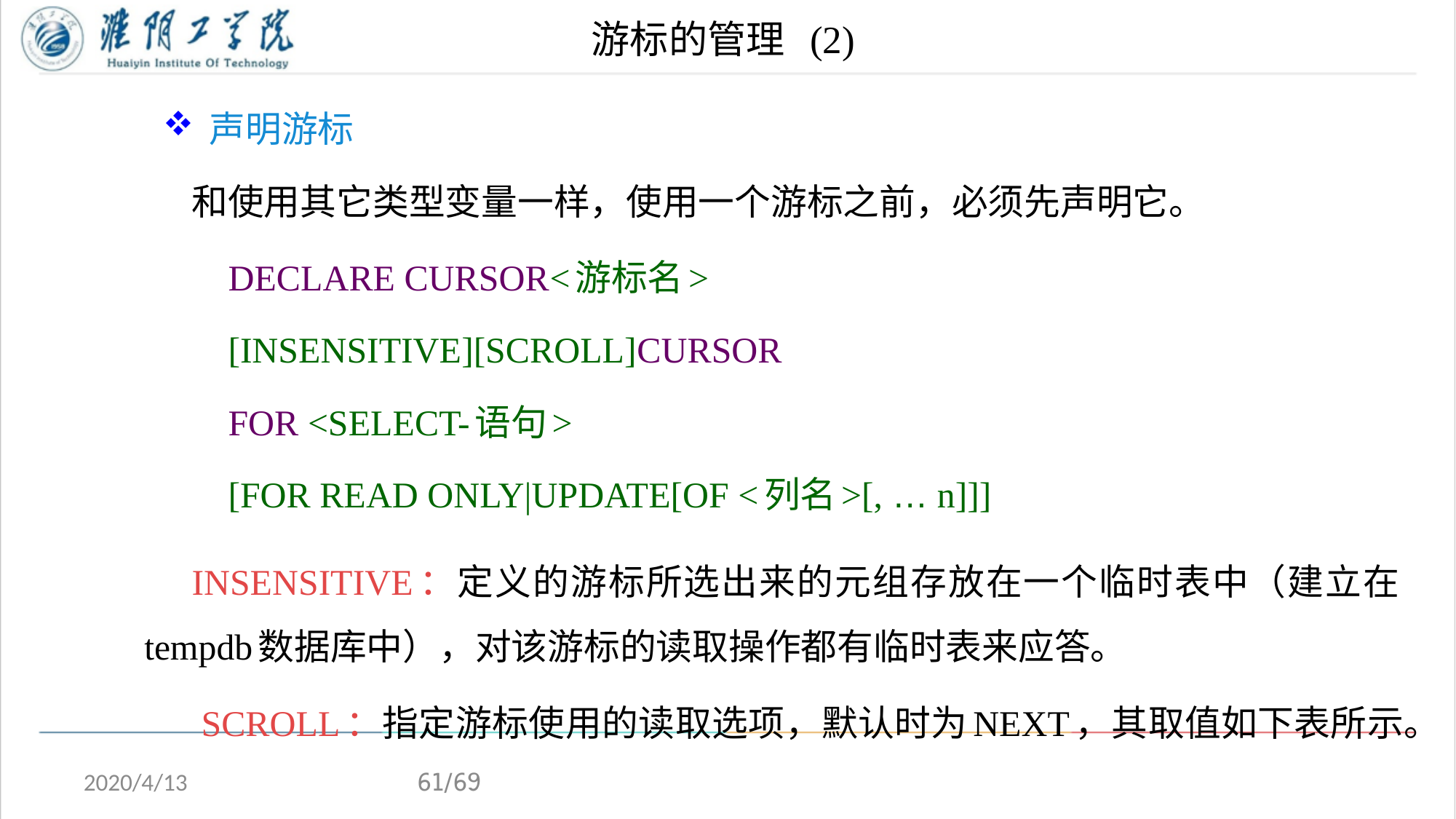

# 游标的管理 (2)
声明游标
和使用其它类型变量一样，使用一个游标之前，必须先声明它。
    DECLARE CURSOR<游标名>
    [INSENSITIVE][SCROLL]CURSOR
    FOR <SELECT-语句>
    [FOR READ ONLY|UPDATE[OF <列名>[, … n]]]
INSENSITIVE：定义的游标所选出来的元组存放在一个临时表中（建立在tempdb数据库中），对该游标的读取操作都有临时表来应答。
 SCROLL：指定游标使用的读取选项，默认时为NEXT，其取值如下表所示。
61/69
2020/4/13